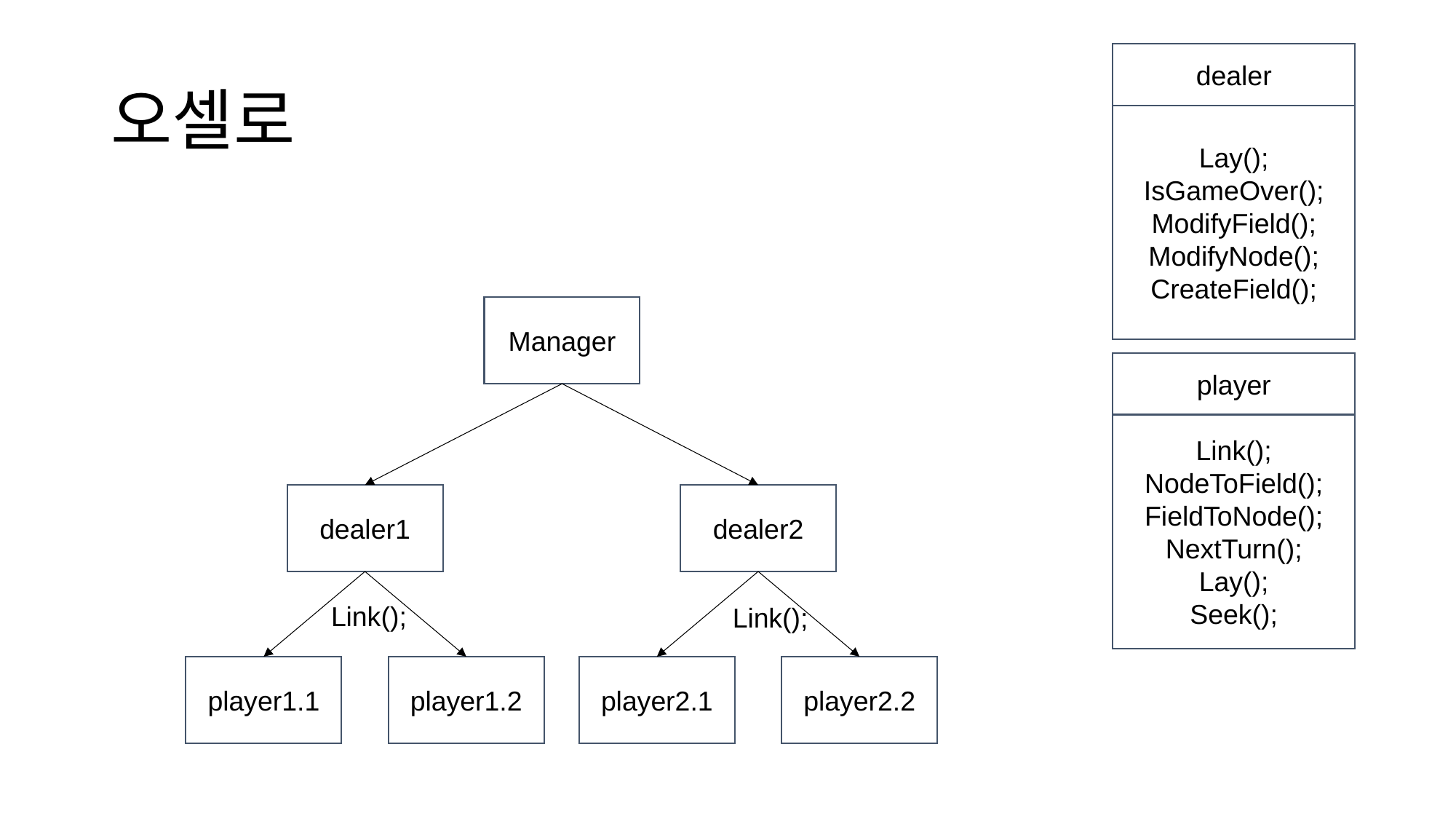

# 오셀로
dealer
Lay();
IsGameOver();
ModifyField();
ModifyNode();
CreateField();
Manager
player
Link();
NodeToField();
FieldToNode();
NextTurn();
Lay();
Seek();
dealer1
dealer2
Link();
Link();
player1.1
player1.2
player2.1
player2.2